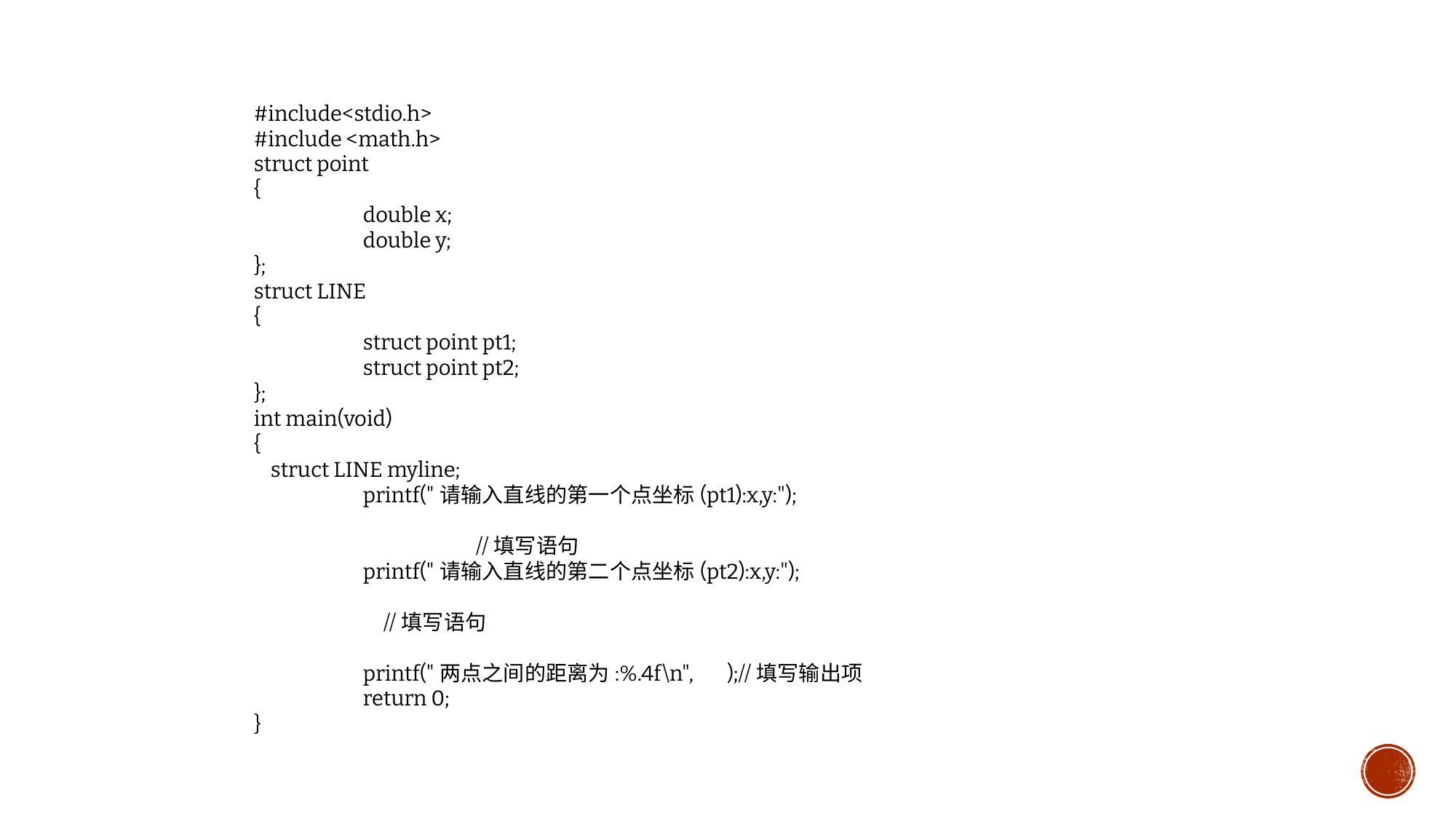

#include<stdio.h>
#include <math.h>
struct point
{
	double x;
	double y;
};
struct LINE
{
	struct point pt1;
	struct point pt2;
};
int main(void)
{
    struct LINE myline;
	printf("请输入直线的第一个点坐标(pt1):x,y:");

	                           //填写语句
	printf("请输入直线的第二个点坐标(pt2):x,y:");

                               //填写语句

	printf("两点之间的距离为:%.4f\n",        );//填写输出项
	return 0;
}